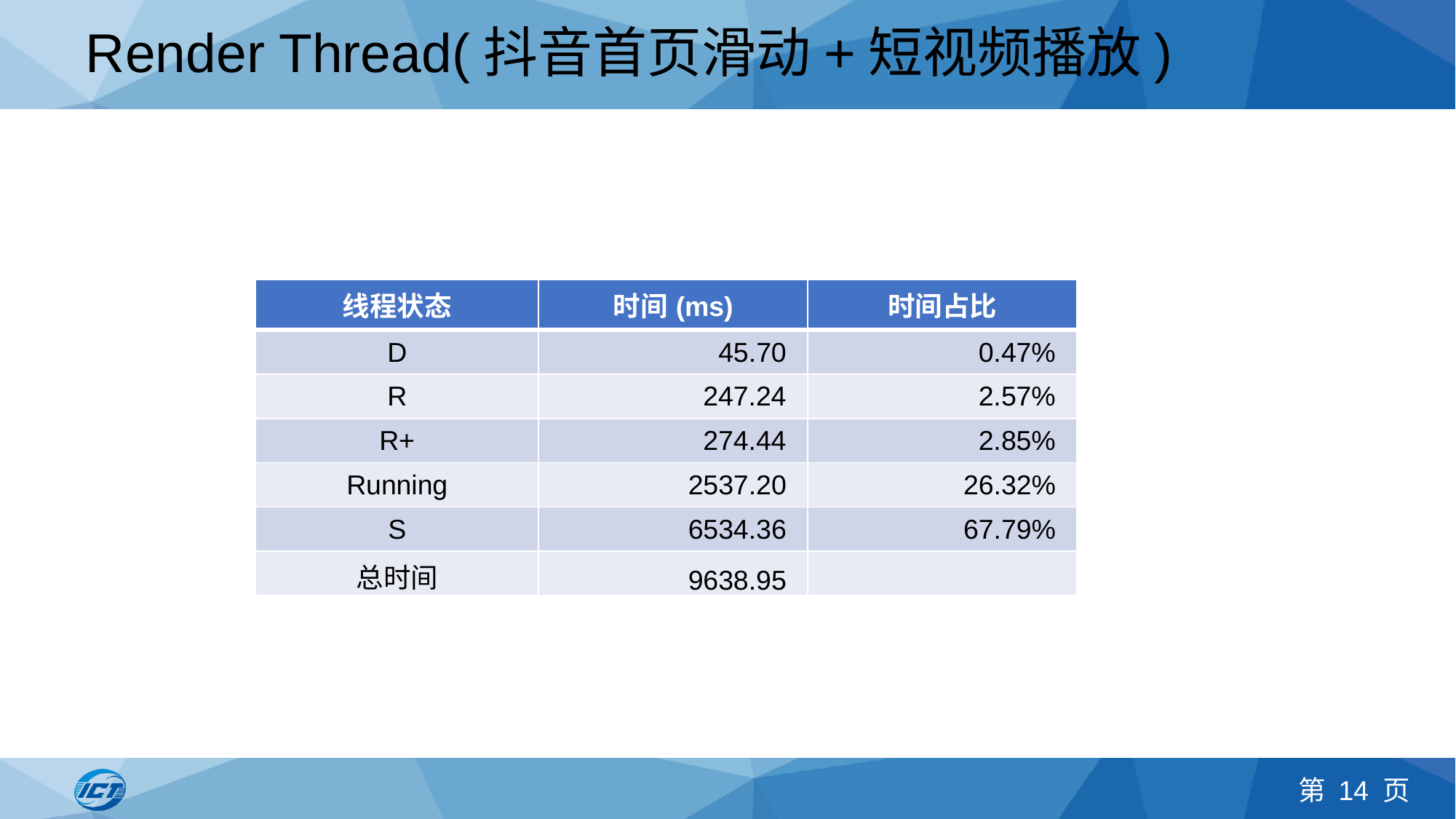

# Render Thread(抖音首页滑动+短视频播放)
| 线程状态 | 时间(ms) | 时间占比 |
| --- | --- | --- |
| D | 45.70 | 0.47% |
| R | 247.24 | 2.57% |
| R+ | 274.44 | 2.85% |
| Running | 2537.20 | 26.32% |
| S | 6534.36 | 67.79% |
| 总时间 | 9638.95 |  |
第 14 页